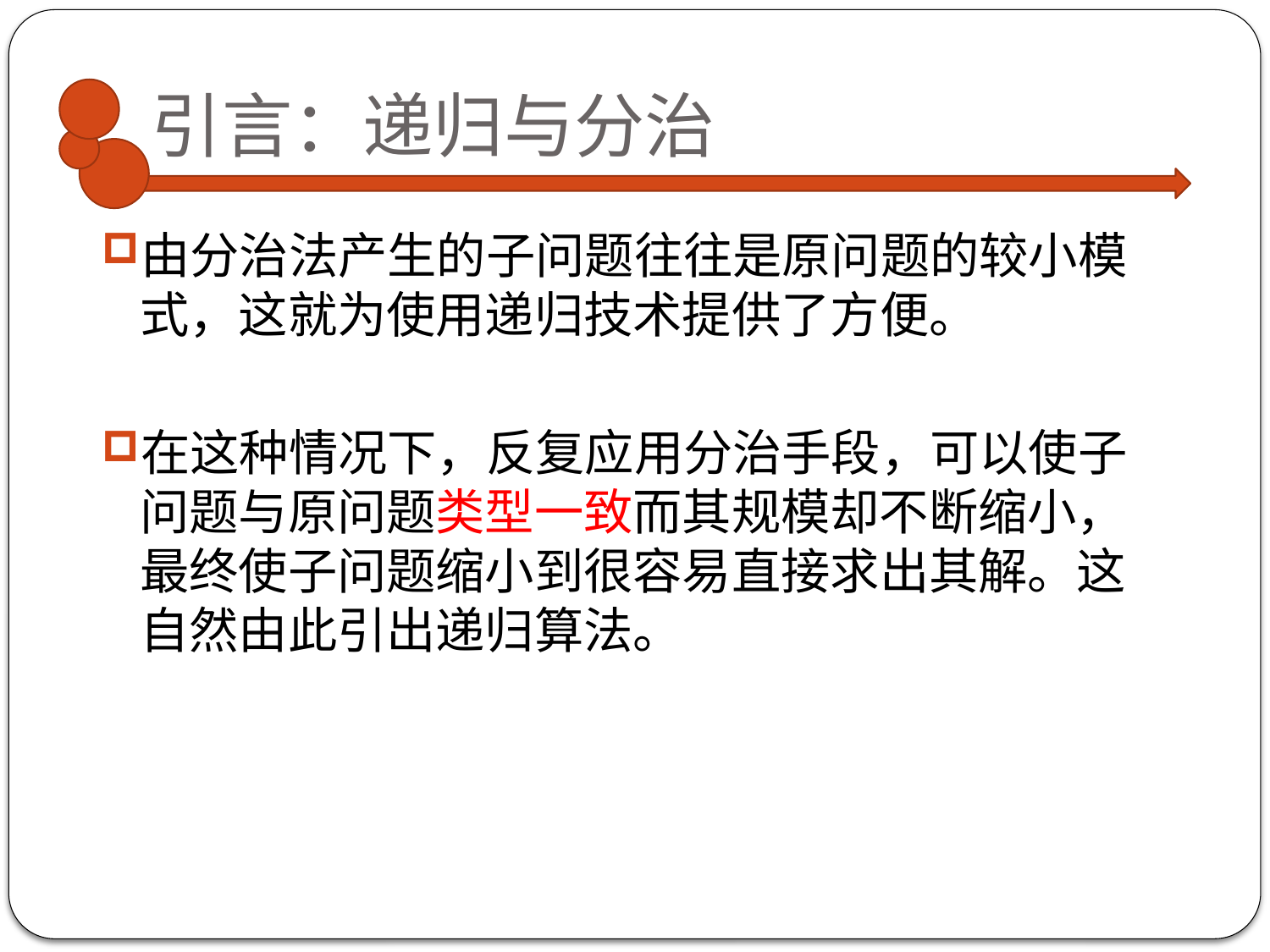

# 引言：递归与分治

由分治法产生的子问题往往是原问题的较小模式，这就为使用递归技术提供了方便。

在这种情况下，反复应用分治手段，可以使子问题与原问题类型一致而其规模却不断缩小，最终使子问题缩小到很容易直接求出其解。这自然由此引出递归算法。